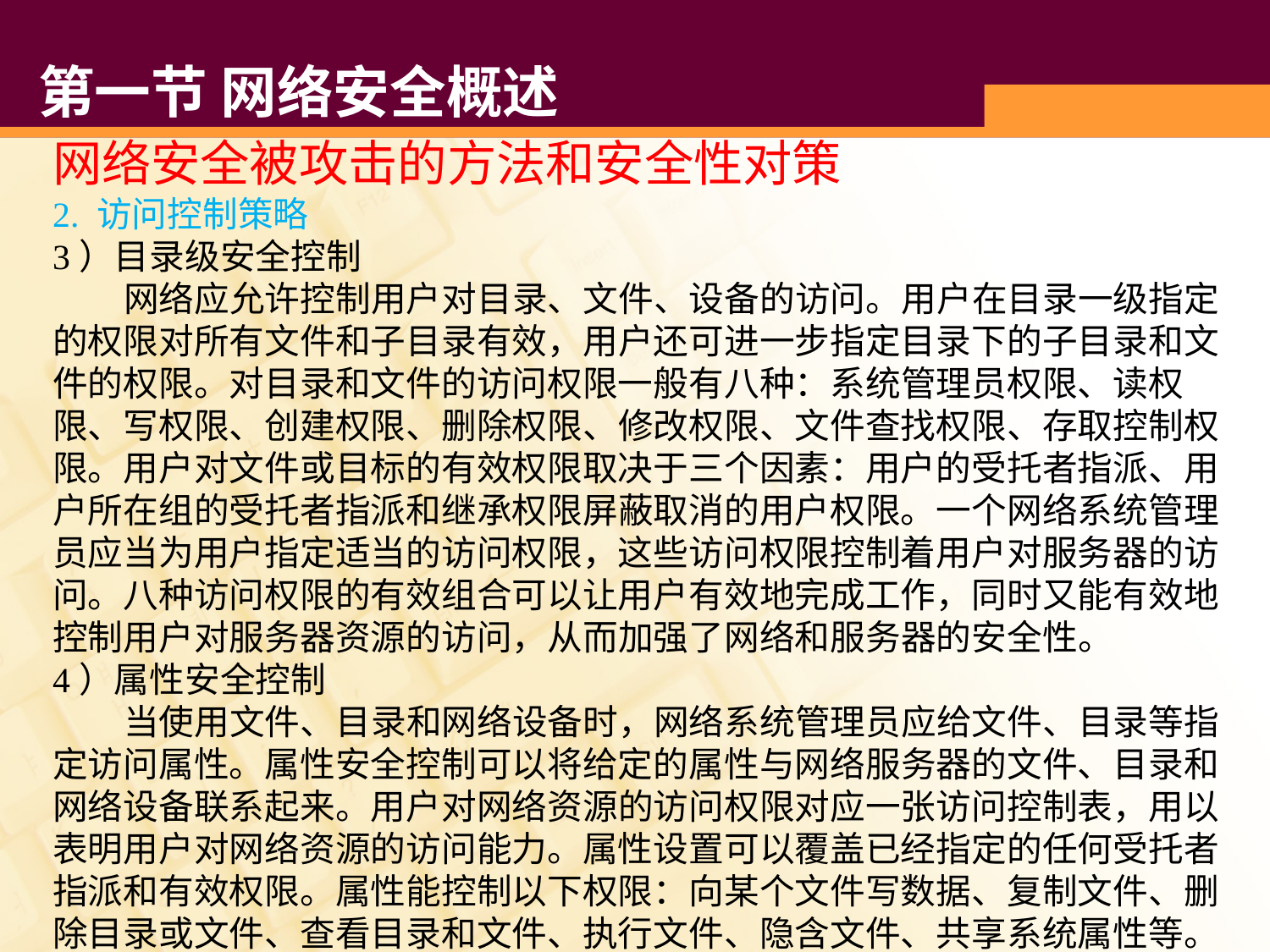

# 第一节 网络安全概述
网络安全被攻击的方法和安全性对策
2. 访问控制策略
3）目录级安全控制
        网络应允许控制用户对目录、文件、设备的访问。用户在目录一级指定的权限对所有文件和子目录有效，用户还可进一步指定目录下的子目录和文件的权限。对目录和文件的访问权限一般有八种：系统管理员权限、读权限、写权限、创建权限、删除权限、修改权限、文件查找权限、存取控制权限。用户对文件或目标的有效权限取决于三个因素：用户的受托者指派、用户所在组的受托者指派和继承权限屏蔽取消的用户权限。一个网络系统管理员应当为用户指定适当的访问权限，这些访问权限控制着用户对服务器的访问。八种访问权限的有效组合可以让用户有效地完成工作，同时又能有效地控制用户对服务器资源的访问，从而加强了网络和服务器的安全性。
4）属性安全控制
        当使用文件、目录和网络设备时，网络系统管理员应给文件、目录等指定访问属性。属性安全控制可以将给定的属性与网络服务器的文件、目录和网络设备联系起来。用户对网络资源的访问权限对应一张访问控制表，用以表明用户对网络资源的访问能力。属性设置可以覆盖已经指定的任何受托者指派和有效权限。属性能控制以下权限：向某个文件写数据、复制文件、删除目录或文件、查看目录和文件、执行文件、隐含文件、共享系统属性等。